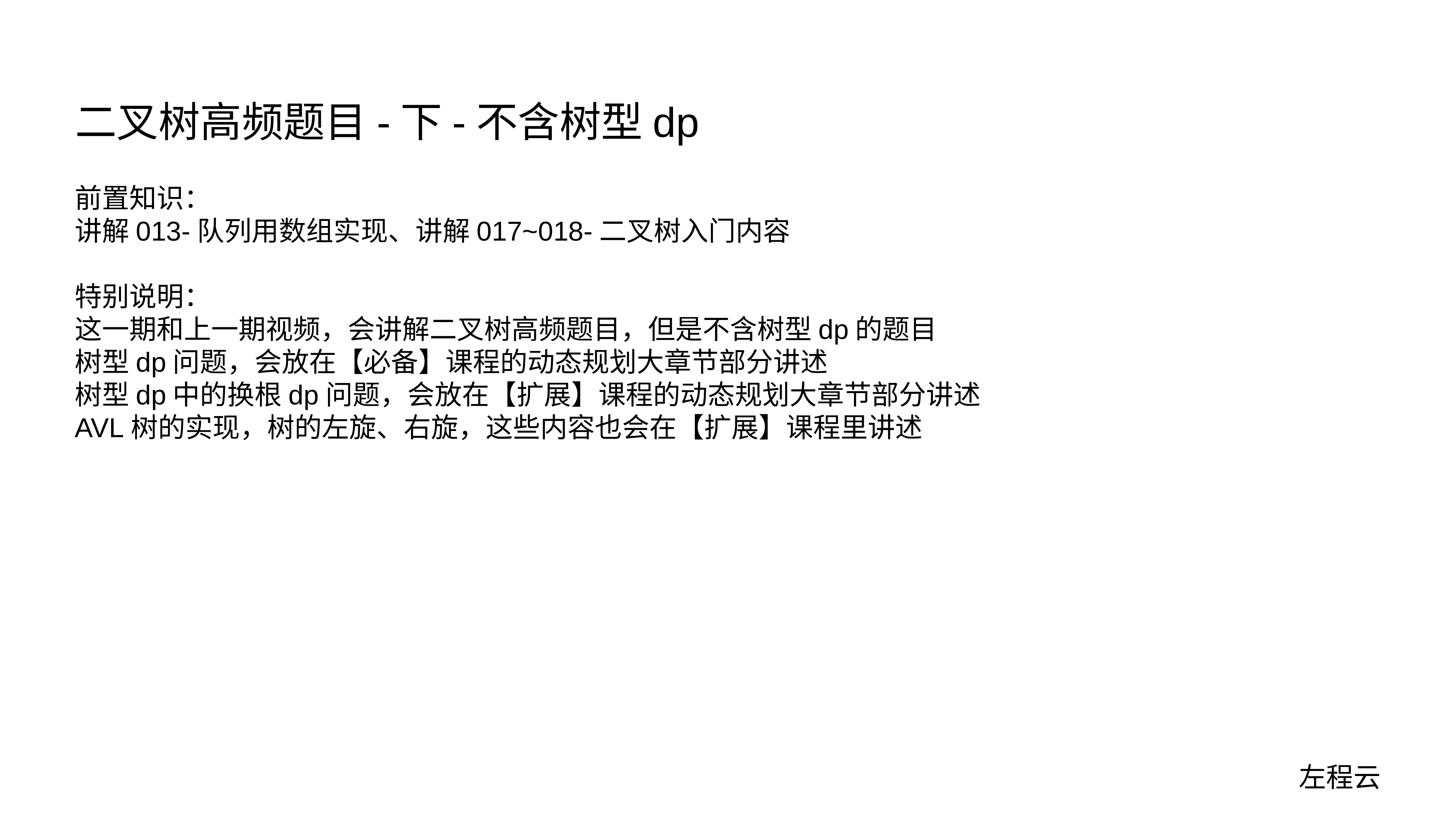

# 二叉树高频题目-下-不含树型dp
前置知识：
讲解013-队列用数组实现、讲解017~018-二叉树入门内容

特别说明：
这一期和上一期视频，会讲解二叉树高频题目，但是不含树型dp的题目
树型dp问题，会放在【必备】课程的动态规划大章节部分讲述
树型dp中的换根dp问题，会放在【扩展】课程的动态规划大章节部分讲述
AVL树的实现，树的左旋、右旋，这些内容也会在【扩展】课程里讲述

左程云